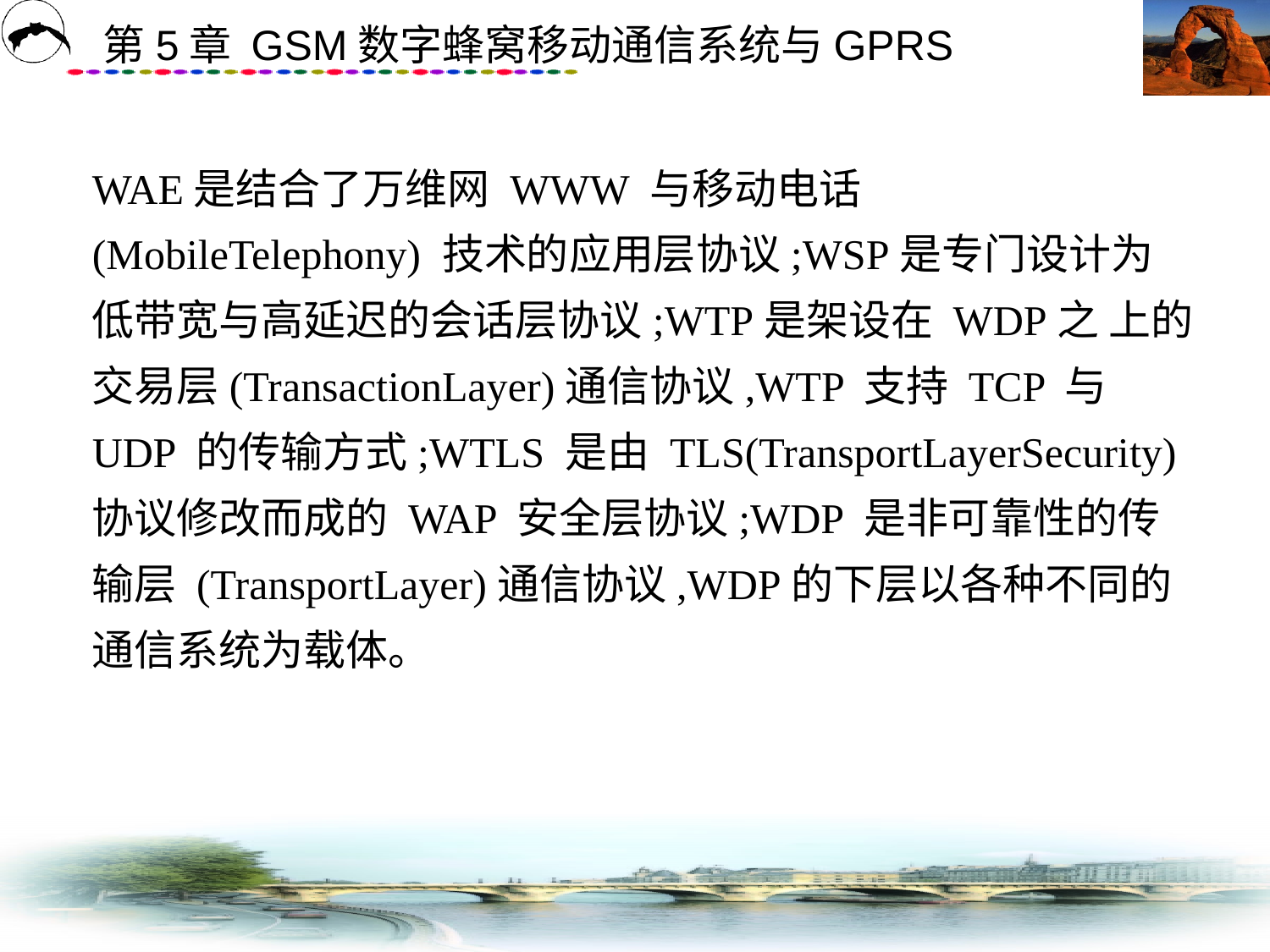

# WAE是结合了万维网 WWW 与移动电话(MobileTelephony) 技术的应用层协议;WSP是专门设计为低带宽与高延迟的会话层协议;WTP是架设在 WDP之 上的交易层(TransactionLayer)通信协议,WTP 支持 TCP 与 UDP 的传输方式;WTLS 是由 TLS(TransportLayerSecurity)协议修改而成的 WAP 安全层协议;WDP 是非可靠性的传输层 (TransportLayer)通信协议,WDP的下层以各种不同的通信系统为载体。